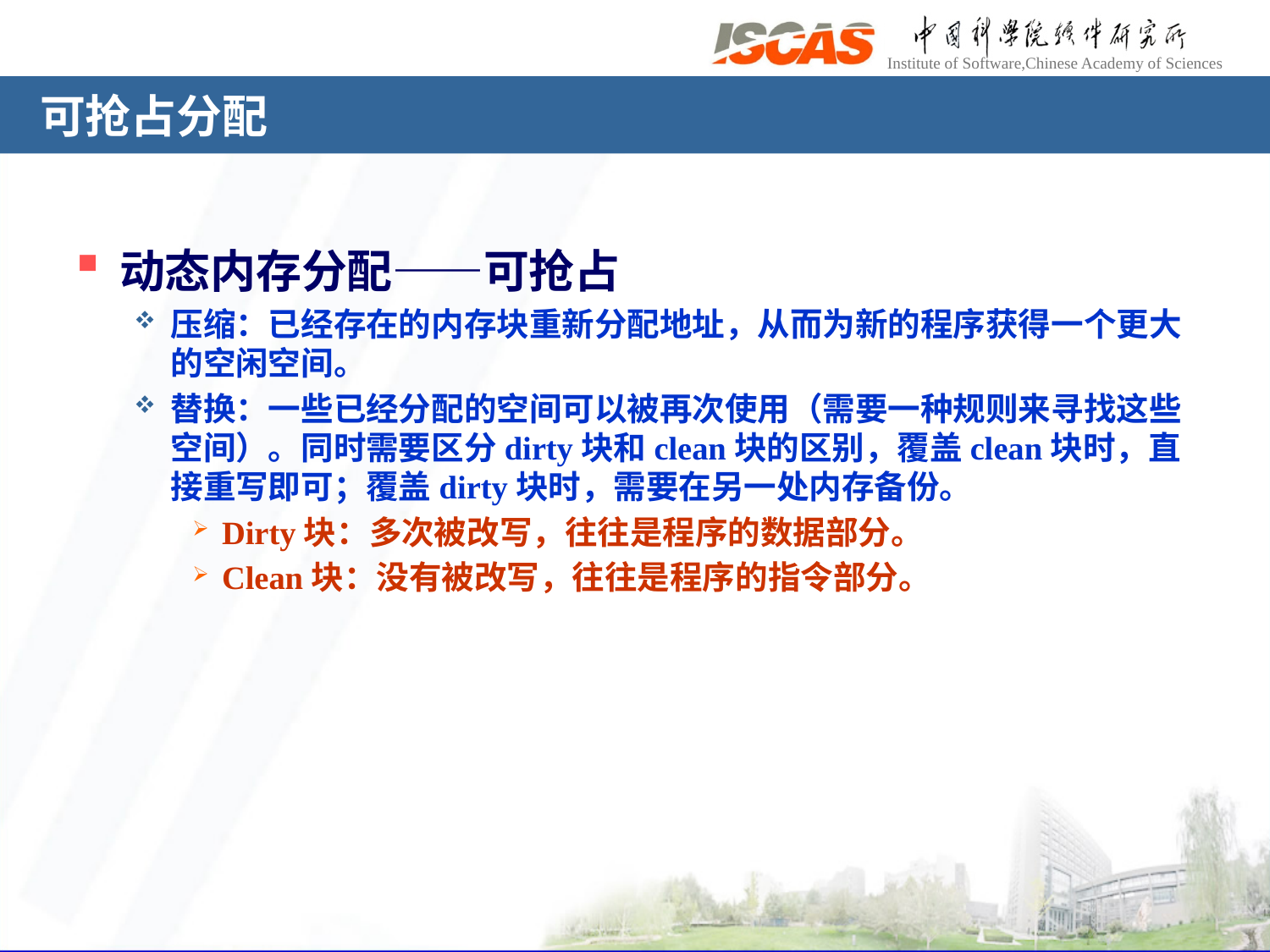

# 可抢占分配
动态内存分配——可抢占
压缩：已经存在的内存块重新分配地址，从而为新的程序获得一个更大的空闲空间。
替换：一些已经分配的空间可以被再次使用（需要一种规则来寻找这些空间）。同时需要区分dirty块和clean块的区别，覆盖clean块时，直接重写即可；覆盖dirty块时，需要在另一处内存备份。
Dirty块：多次被改写，往往是程序的数据部分。
Clean块：没有被改写，往往是程序的指令部分。